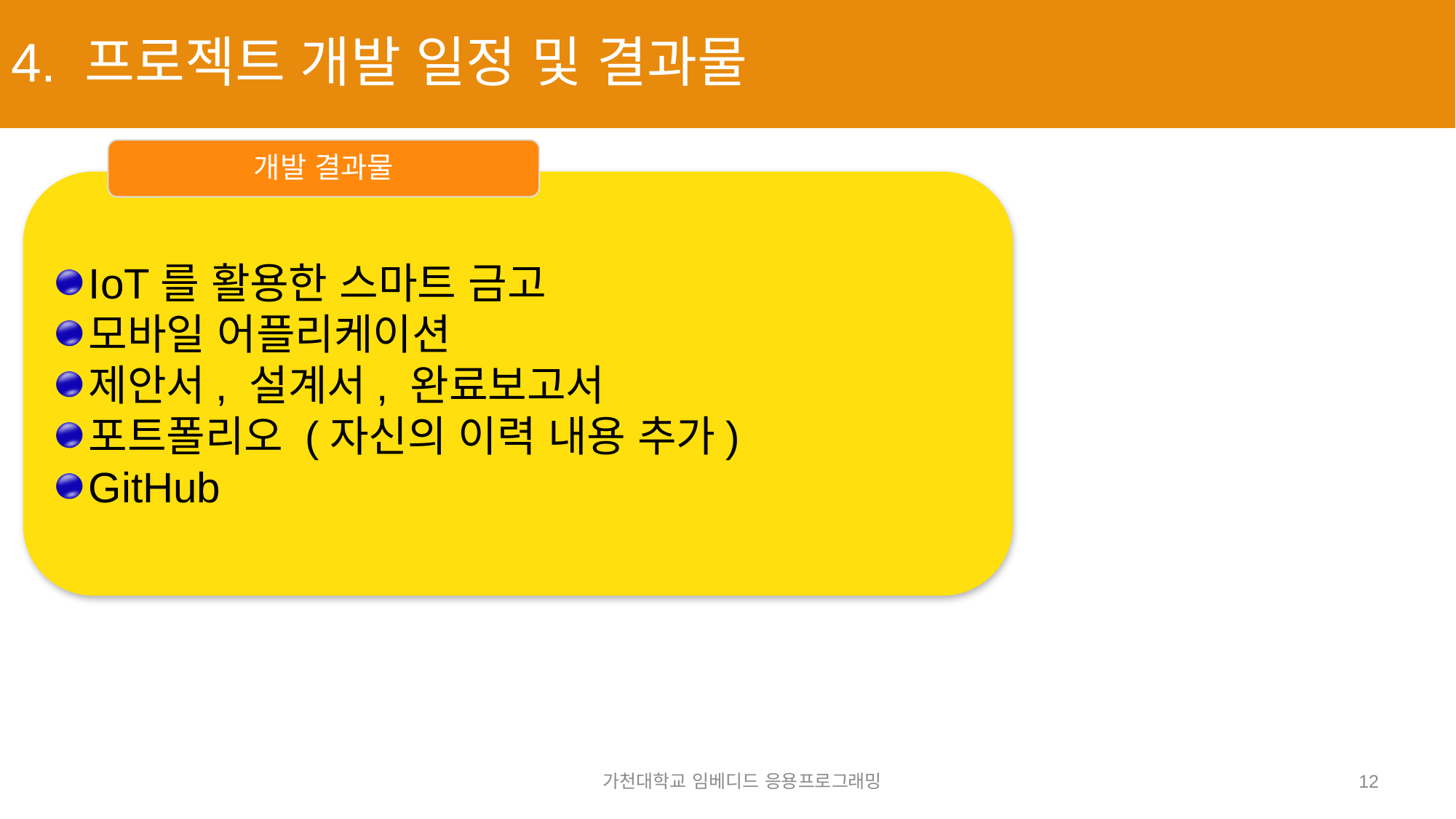

# 4. 프로젝트 개발 일정 및 결과물

개발 결과물
IoT를 활용한 스마트 금고
모바일 어플리케이션
제안서, 설계서, 완료보고서
포트폴리오 (자신의 이력 내용 추가)
GitHub
가천대학교 임베디드 응용프로그래밍
12